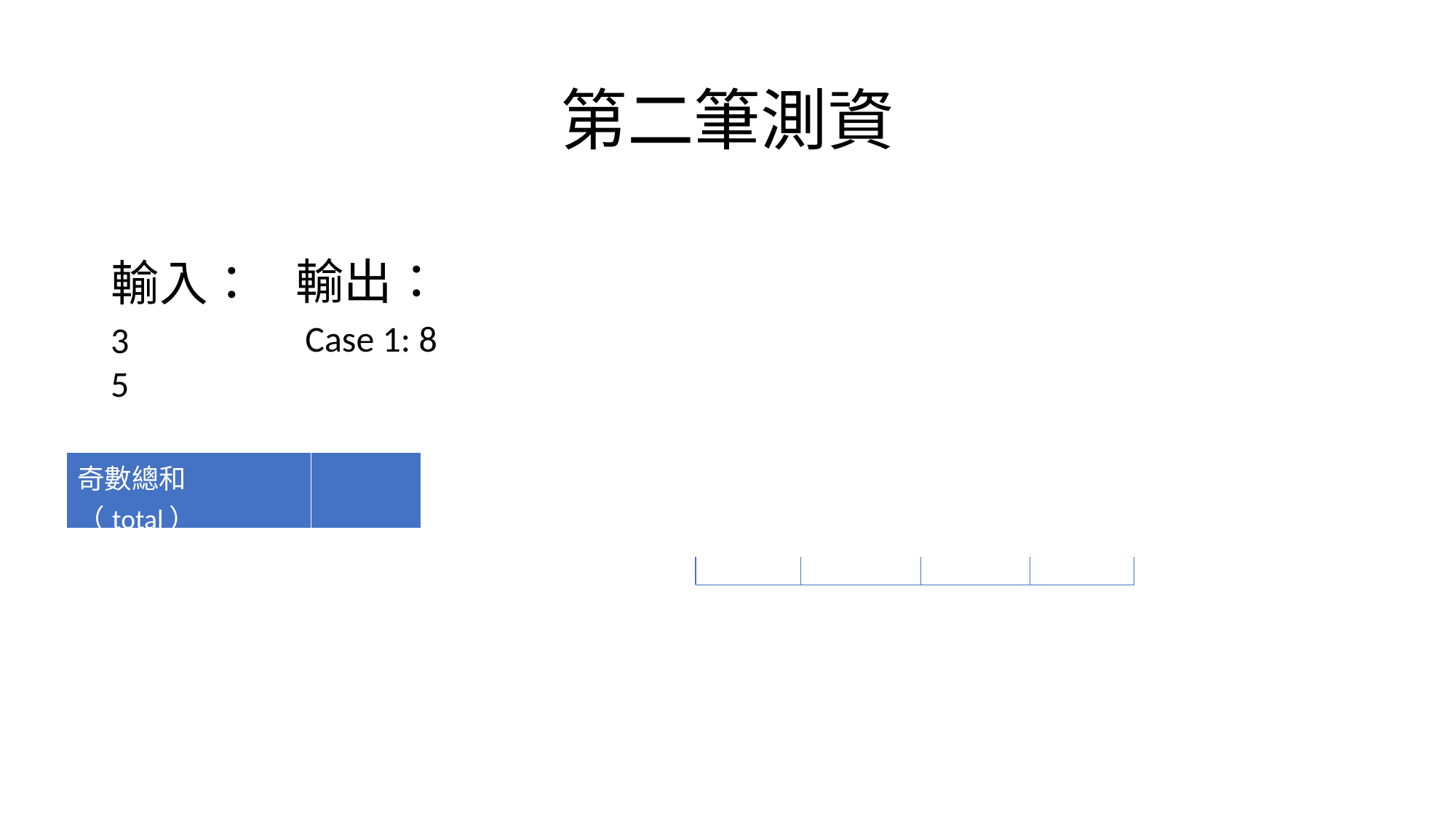

# 第二筆測資
輸出：
 Case 1: 8

輸入：

3
5
| 奇數總和（total） |  |
| --- | --- |